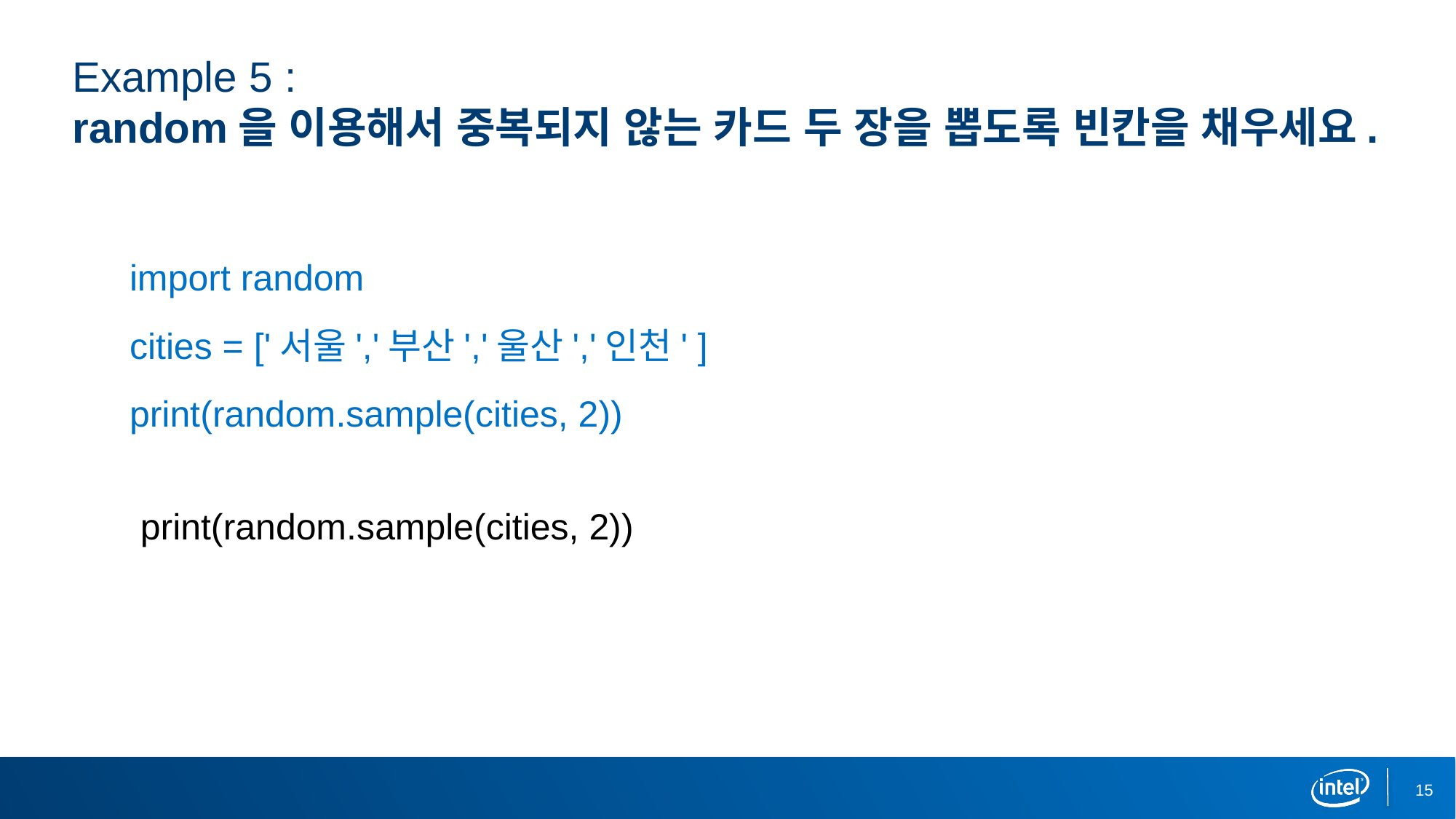

# Example 5 : random을 이용해서 중복되지 않는 카드 두 장을 뽑도록 빈칸을 채우세요.
import random
cities = ['서울','부산','울산','인천' ]
print(random.sample(cities, 2))

print(random.sample(cities, 2))
15